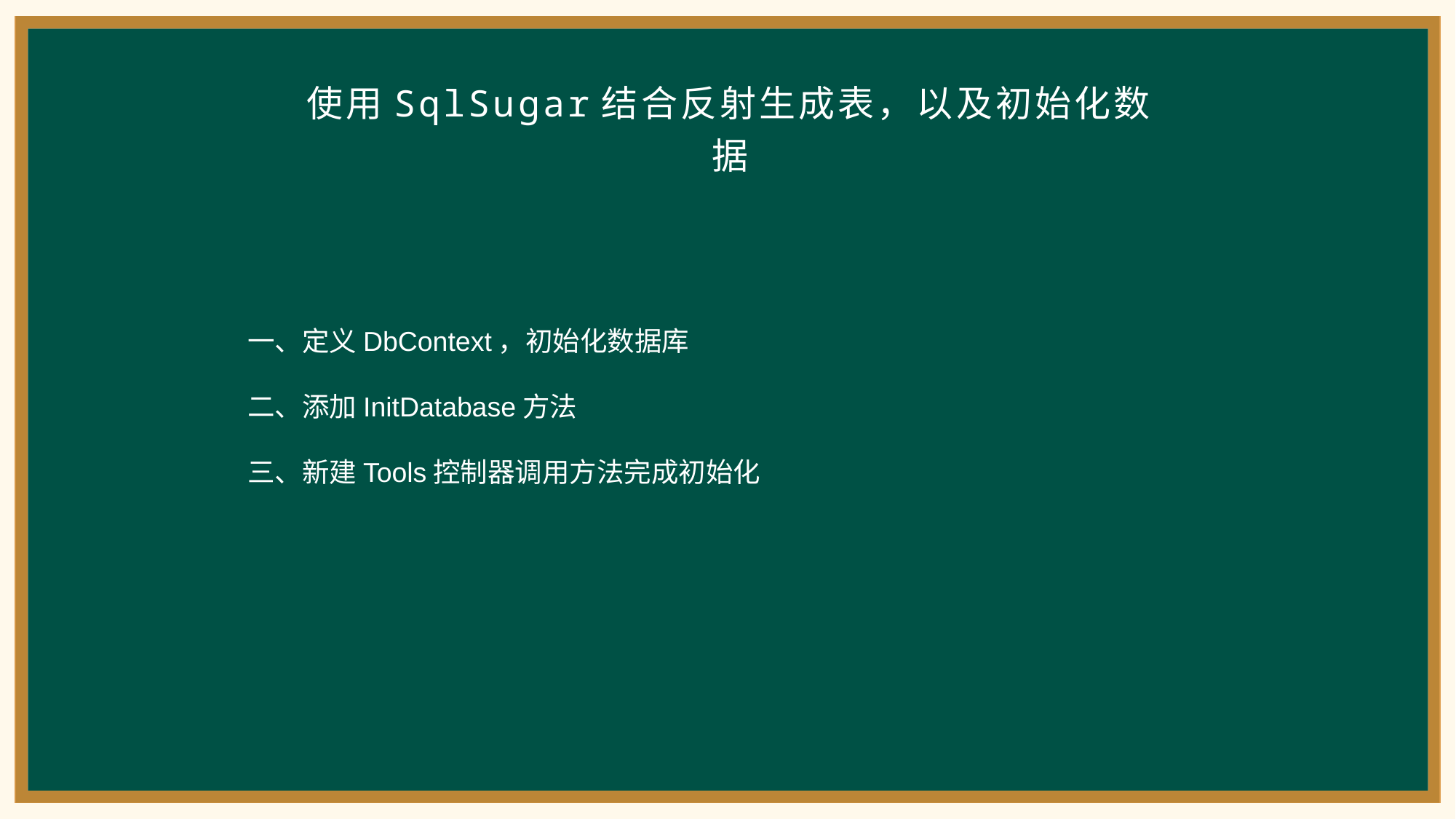

使用SqlSugar结合反射生成表，以及初始化数据

一、定义DbContext，初始化数据库

二、添加InitDatabase方法

三、新建Tools控制器调用方法完成初始化